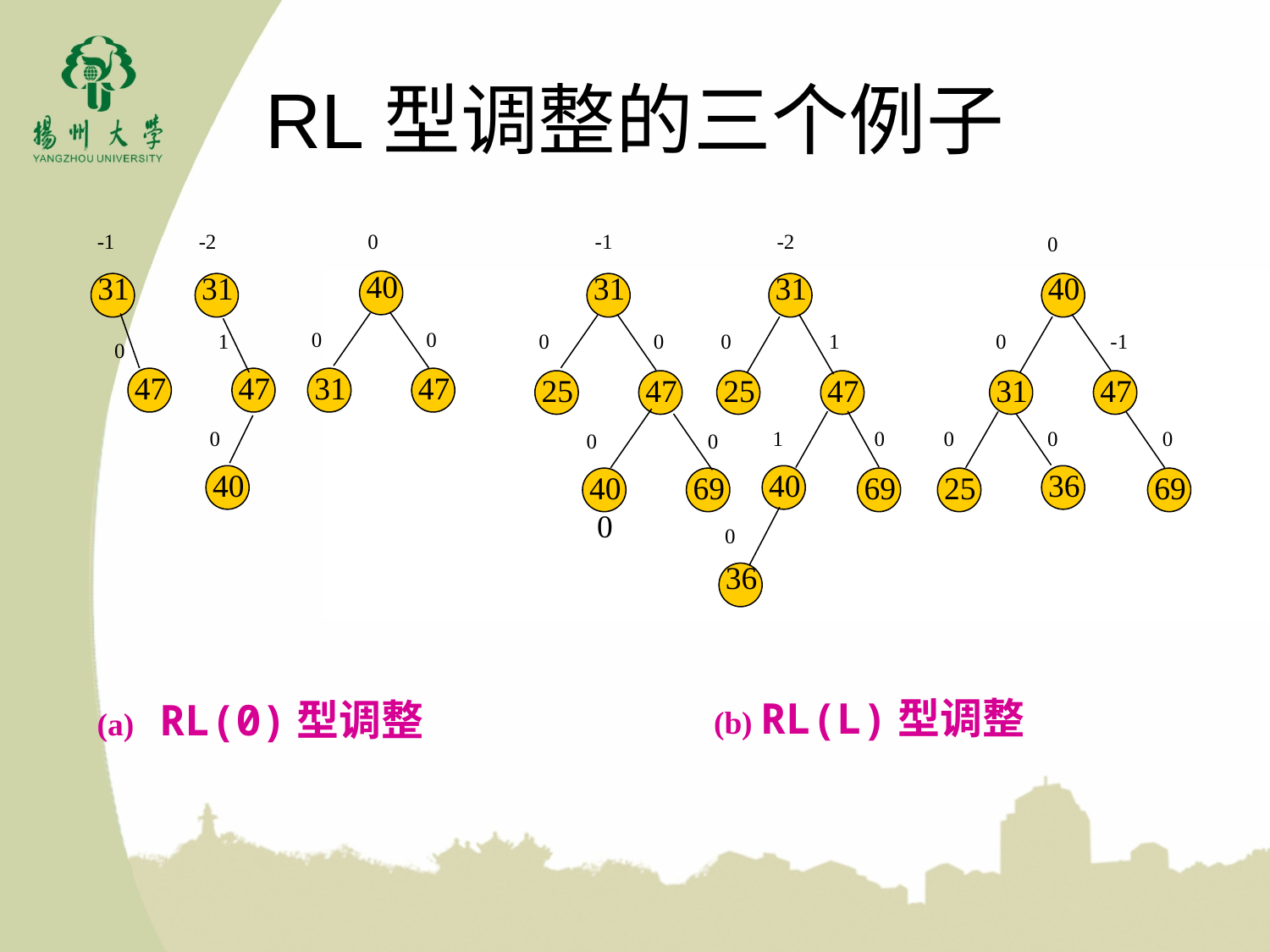

# RL型调整的三个例子
-1
-2
0
40
31
31

0
0
1
0
47
47
31
47

0
40

-1
-2
0
31
31
40

0
0
0
1
0
-1
25
47
25
47
31
47

1
0
0
0
0
0
0
40
36

400
69
69
25
69

0
36

(b) RL(L)型调整
(a) RL(0)型调整
52